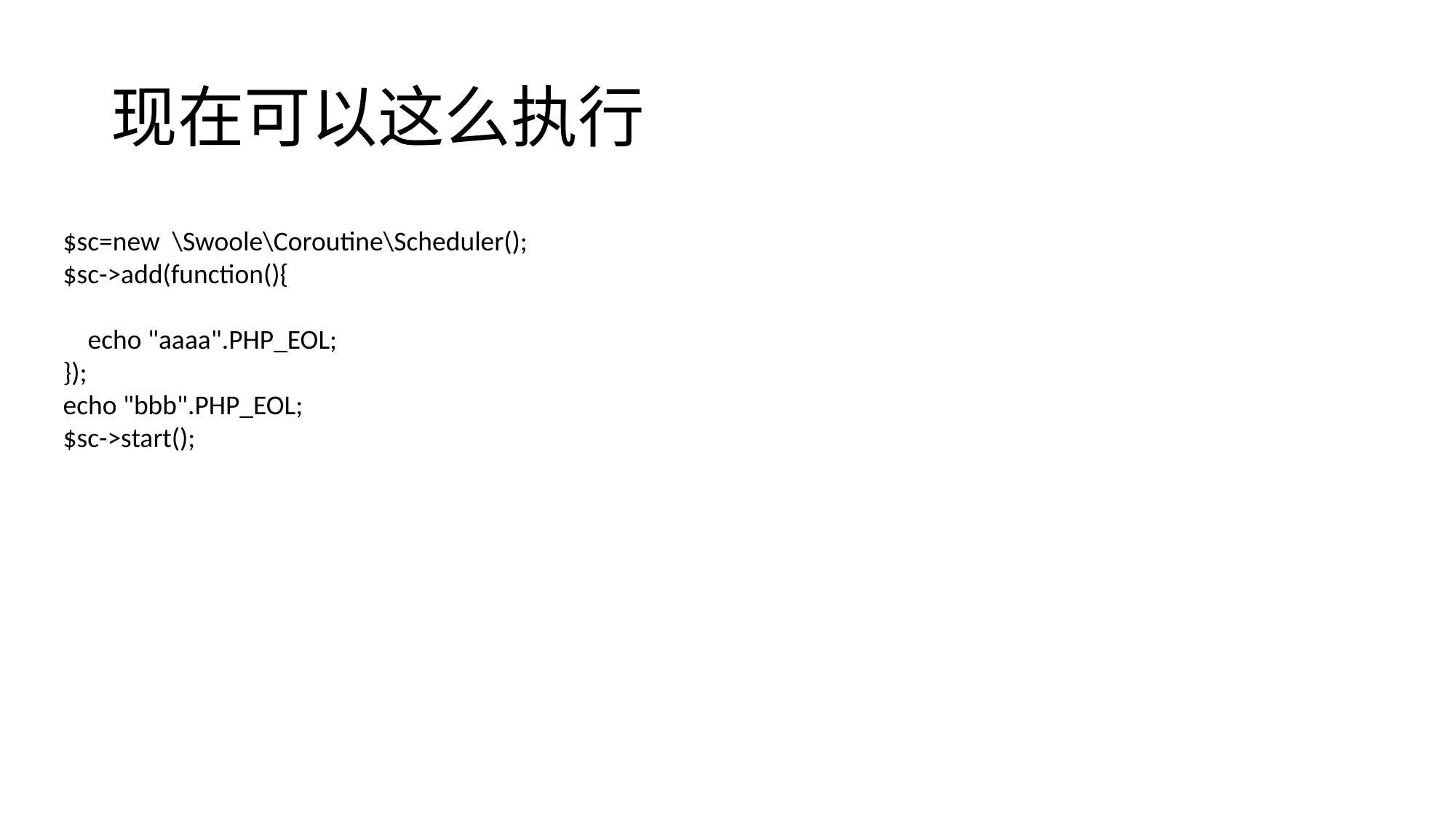

# 现在可以这么执行
$sc=new  \Swoole\Coroutine\Scheduler();
$sc->add(function(){

    echo "aaaa".PHP_EOL;
});
echo "bbb".PHP_EOL;
$sc->start();